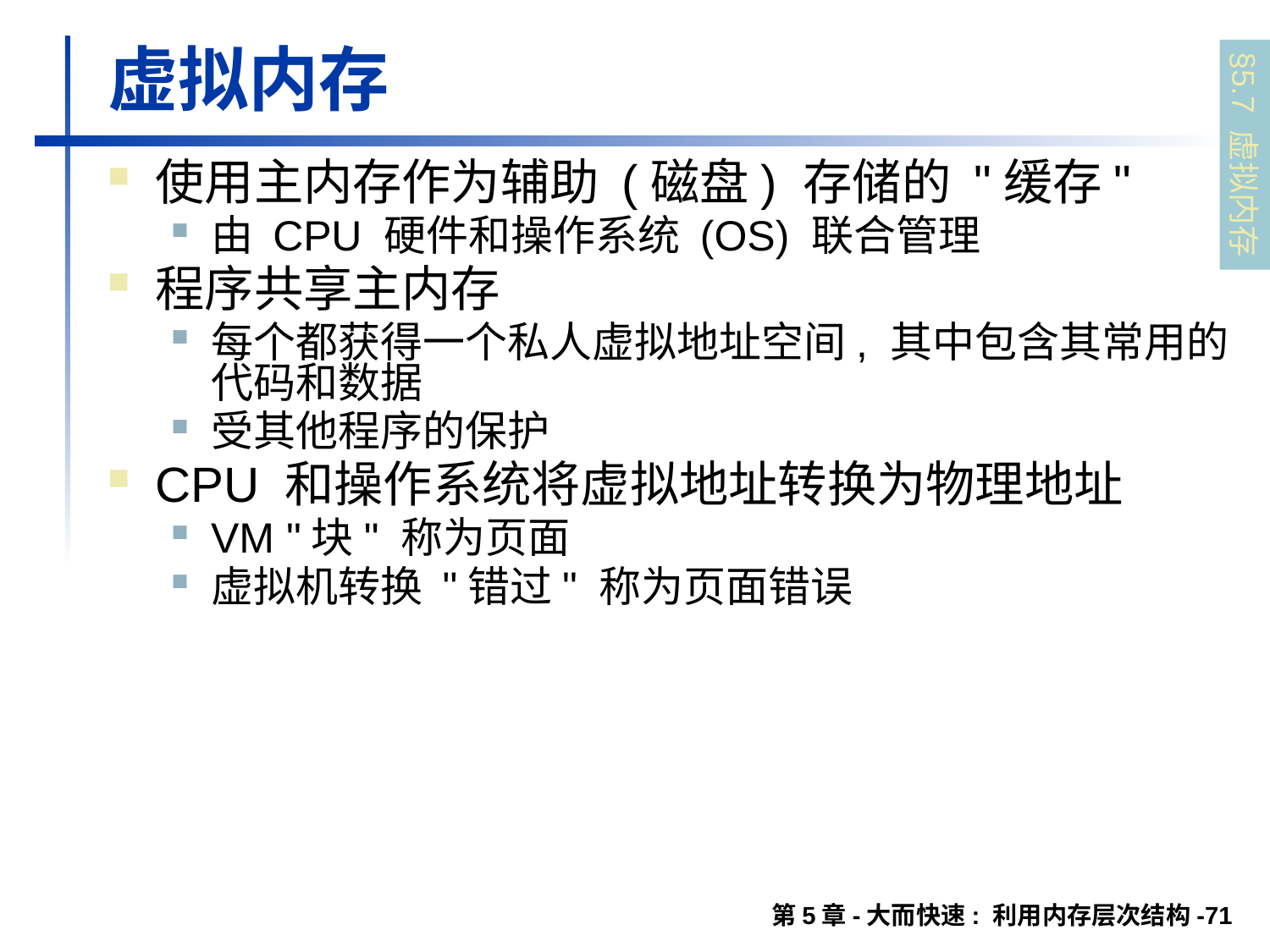

# 虚拟内存
§5.7 虚拟内存
使用主内存作为辅助 (磁盘) 存储的 "缓存"
由 CPU 硬件和操作系统 (OS) 联合管理
程序共享主内存
每个都获得一个私人虚拟地址空间, 其中包含其常用的代码和数据
受其他程序的保护
CPU 和操作系统将虚拟地址转换为物理地址
VM "块" 称为页面
虚拟机转换 "错过" 称为页面错误
第5章-大而快速: 利用内存层次结构-71